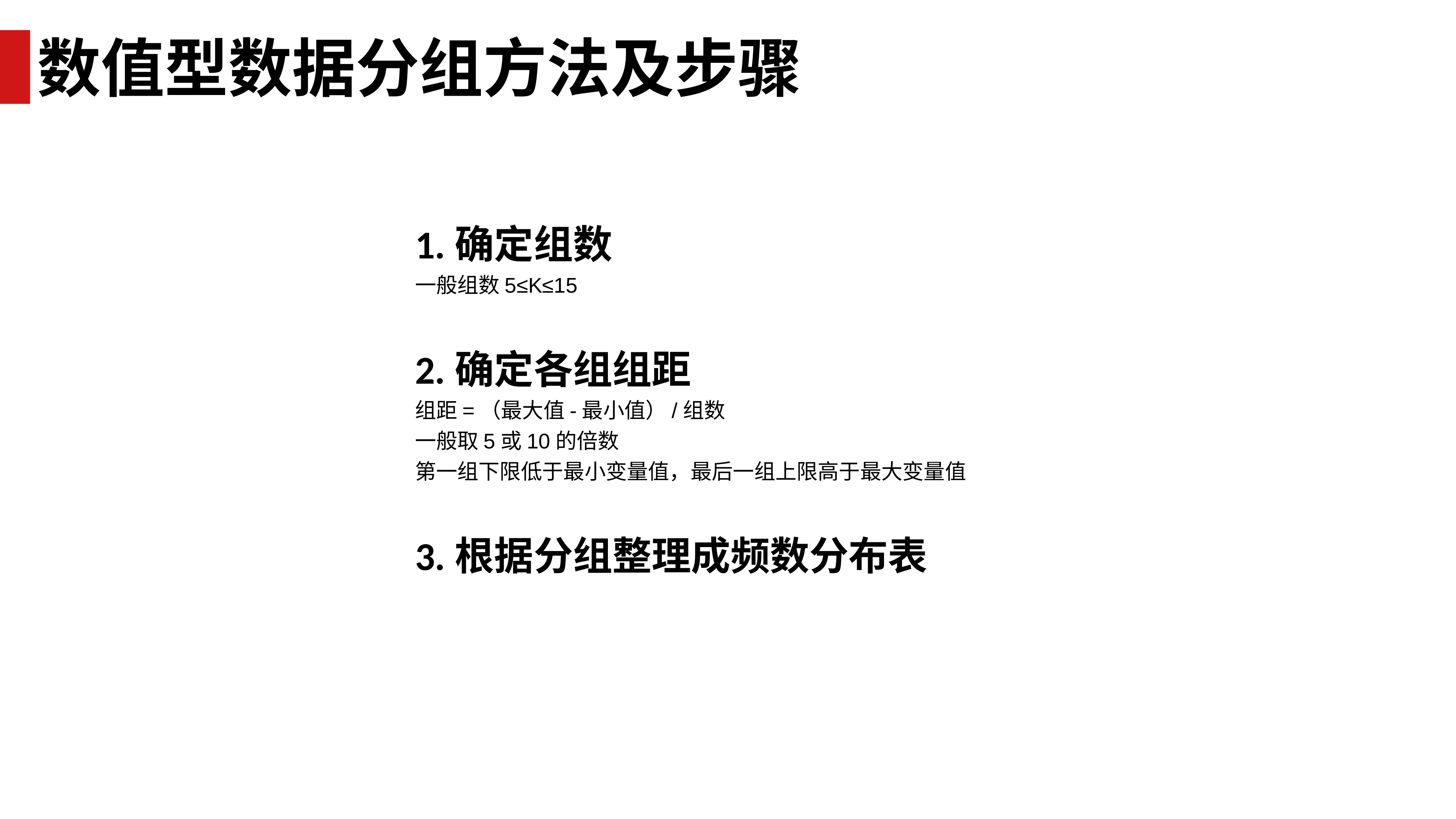

数值型数据分组方法及步骤

1.确定组数
一般组数5≤K≤15

2.确定各组组距
组距=（最大值-最小值）/组数
一般取5或10的倍数
第一组下限低于最小变量值，最后一组上限高于最大变量值

3.根据分组整理成频数分布表
51